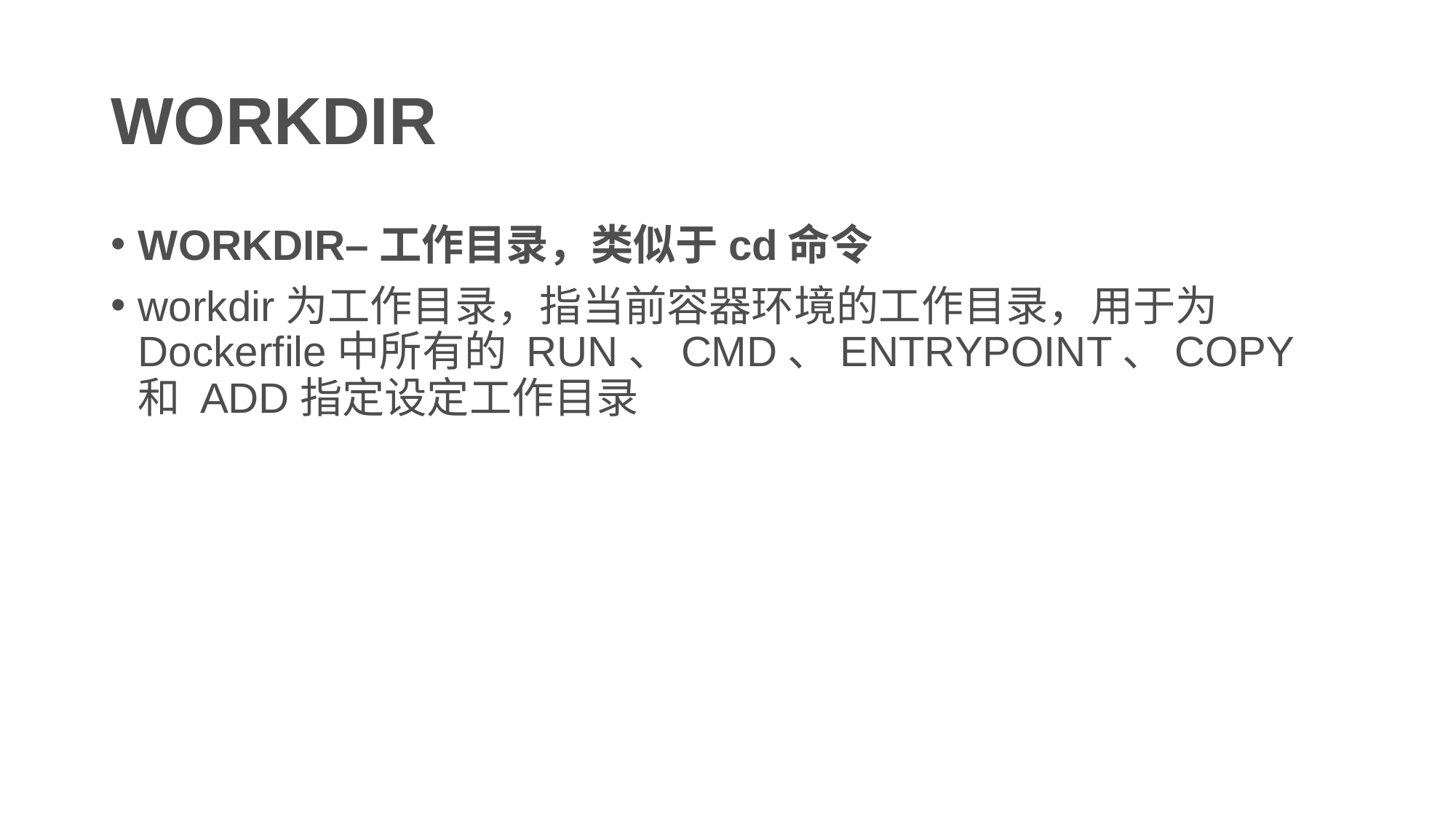

# WORKDIR
WORKDIR–工作目录，类似于cd命令
workdir为工作目录，指当前容器环境的工作目录，用于为 Dockerfile中所有的 RUN、CMD、ENTRYPOINT、COPY和 ADD指定设定工作目录